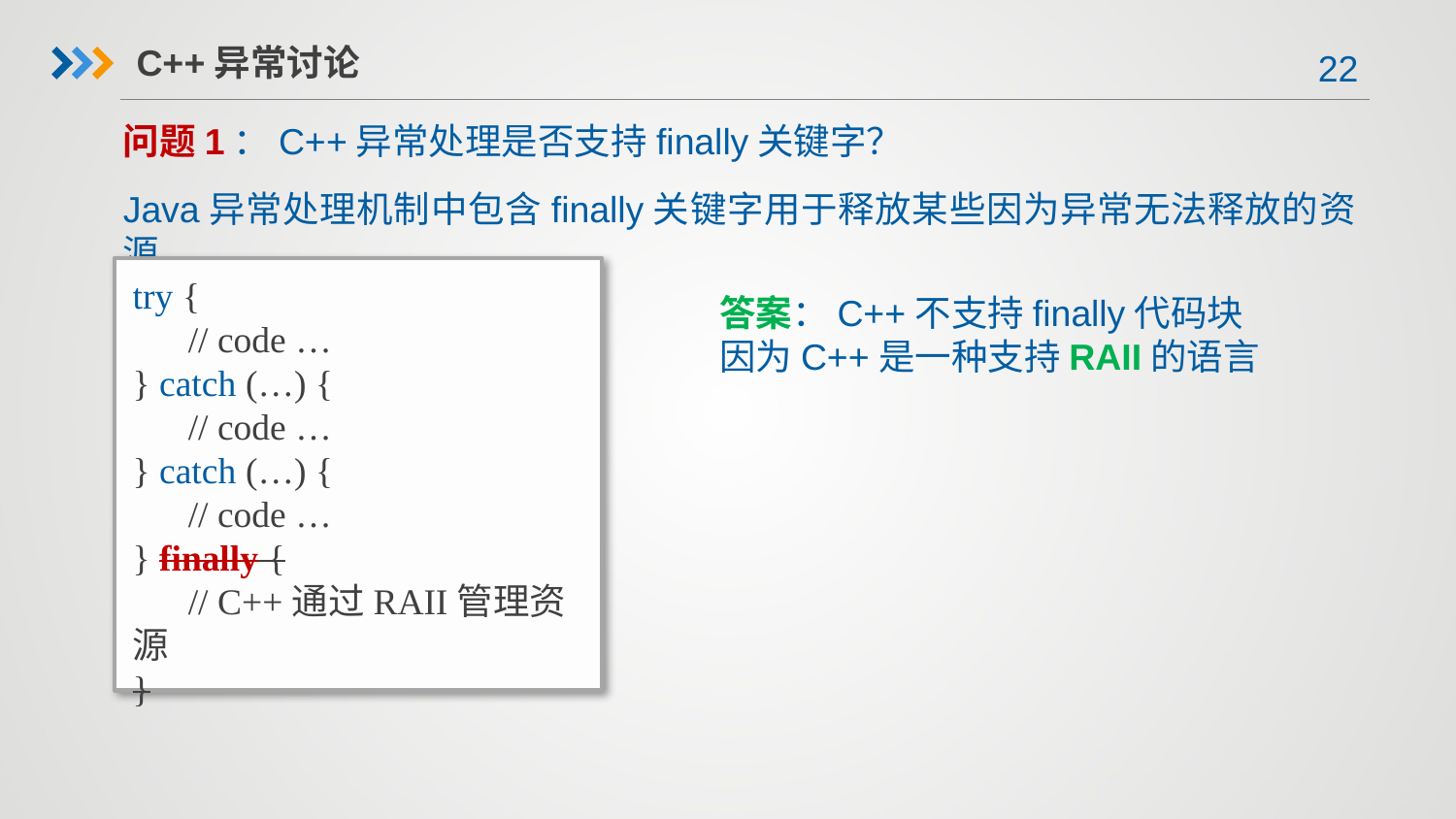

C++异常讨论
问题1：C++异常处理是否支持finally关键字？
Java异常处理机制中包含finally关键字用于释放某些因为异常无法释放的资源

try {
      // code …
} catch (…) {
      // code …
} catch (…) {
      // code …
} finally {
      // C++通过RAII管理资源
}
答案：C++不支持finally代码块
因为C++是一种支持RAII的语言